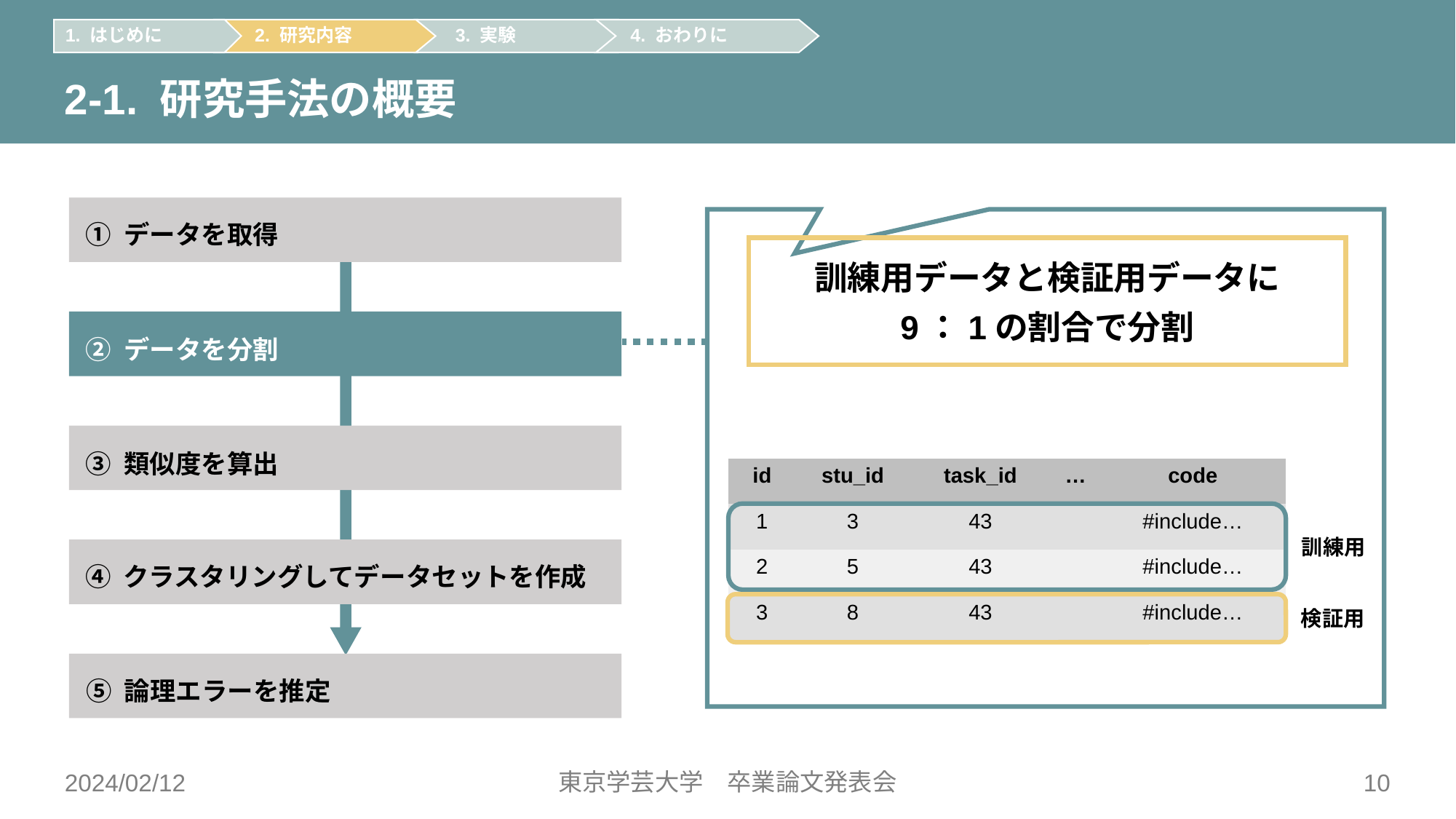

1. はじめに
    2. 研究内容
    3. 実験
   4. おわりに
2-1. 研究手法の概要

 ① データを取得

訓練用データと検証用データに
9：1の割合で分割

 ② データを分割

 ③ 類似度を算出
| id | stu\_id | task\_id | … | code |
| --- | --- | --- | --- | --- |
| 1 | 3 | 43 |  | #include… |
| 2 | 5 | 43 |  | #include… |
| 3 | 8 | 43 |  | #include… |

訓練用

 ④ クラスタリングしてデータセットを作成

検証用

 ⑤ 論理エラーを推定
東京学芸大学　卒業論文発表会
2024/02/12
10